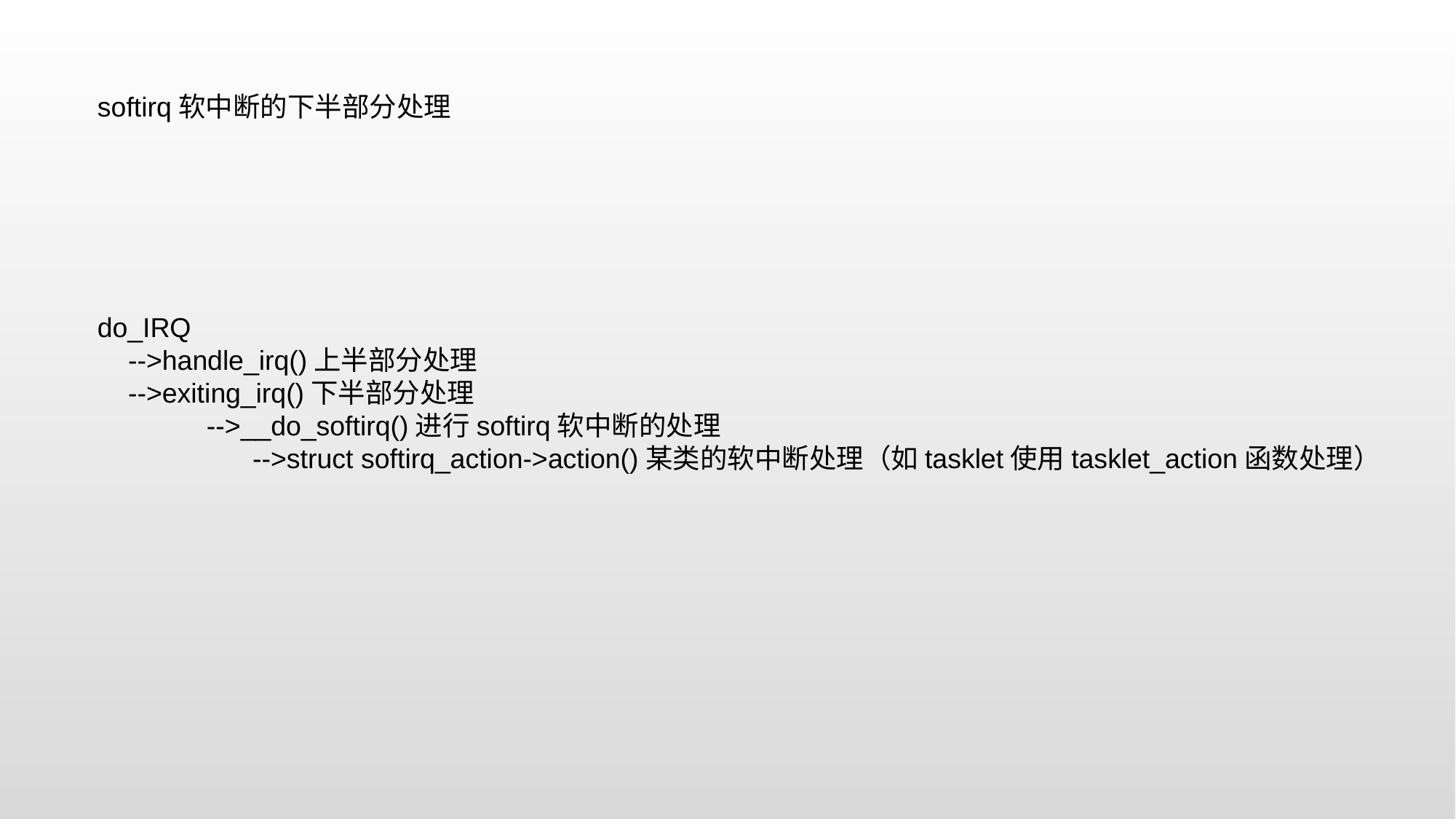

softirq软中断的下半部分处理
do_IRQ
    -->handle_irq()上半部分处理
    -->exiting_irq()下半部分处理
	-->__do_softirq()进行softirq软中断的处理
	      -->struct softirq_action->action()某类的软中断处理（如tasklet使用tasklet_action函数处理）